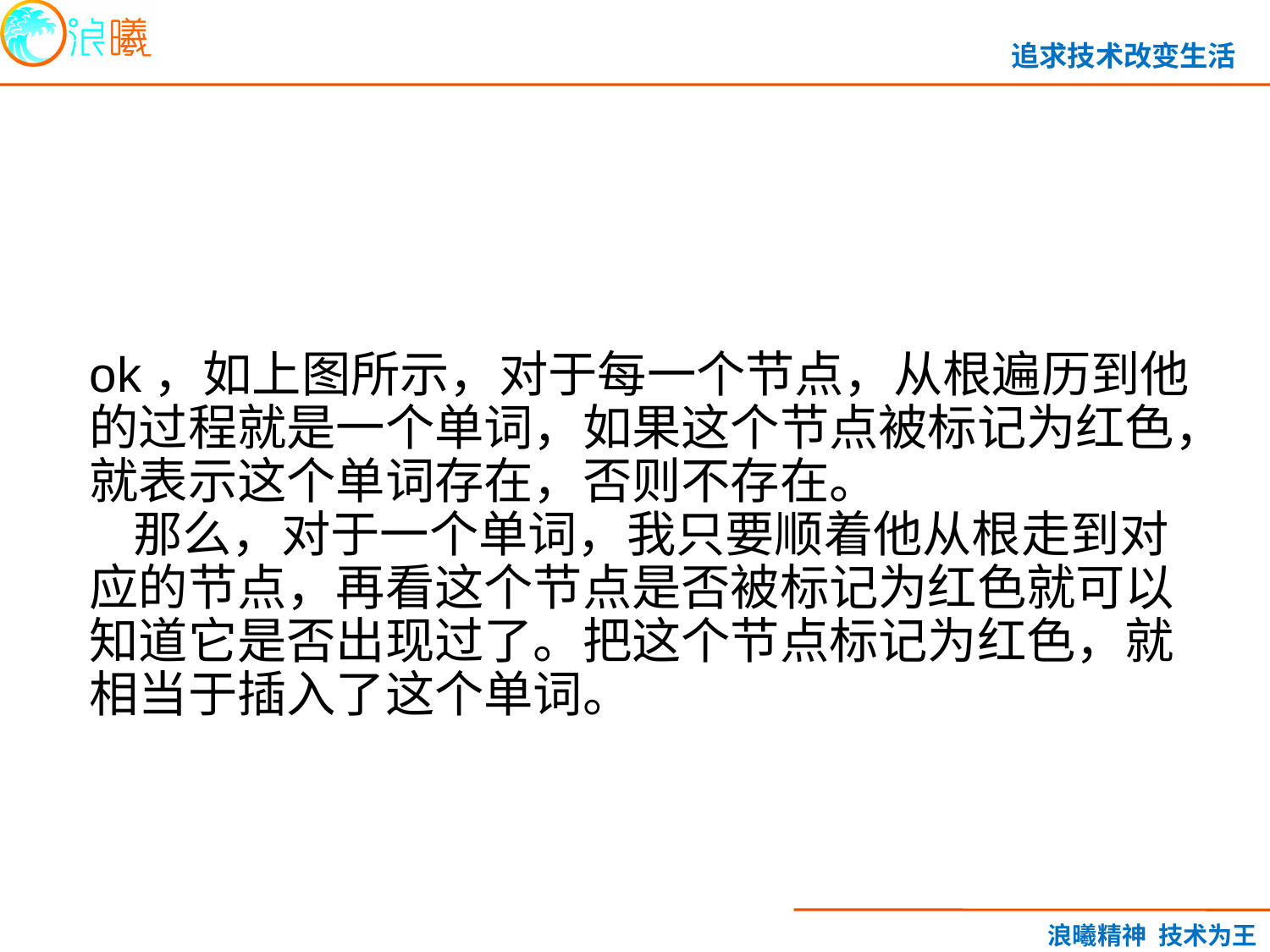

ok，如上图所示，对于每一个节点，从根遍历到他的过程就是一个单词，如果这个节点被标记为红色，就表示这个单词存在，否则不存在。
    那么，对于一个单词，我只要顺着他从根走到对应的节点，再看这个节点是否被标记为红色就可以知道它是否出现过了。把这个节点标记为红色，就相当于插入了这个单词。